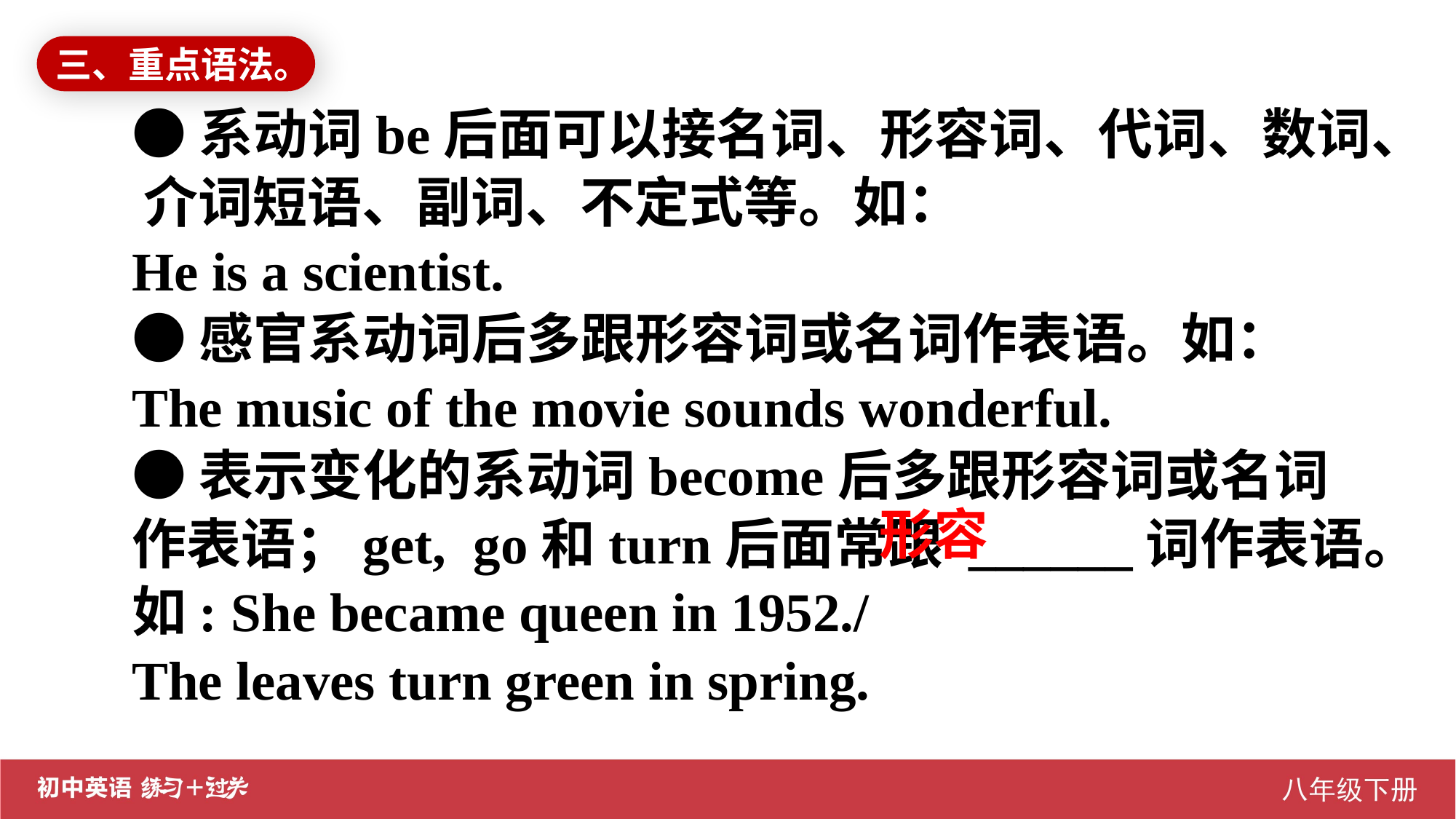

三、重点语法。
●系动词be后面可以接名词、形容词、代词、数词、 介词短语、副词、不定式等。如：
He is a scientist.
●感官系动词后多跟形容词或名词作表语。如：
The music of the movie sounds wonderful.
●表示变化的系动词become后多跟形容词或名词作表语；get,  go和turn后面常跟 ______词作表语。如: She became queen in 1952./
The leaves turn green in spring.

形容